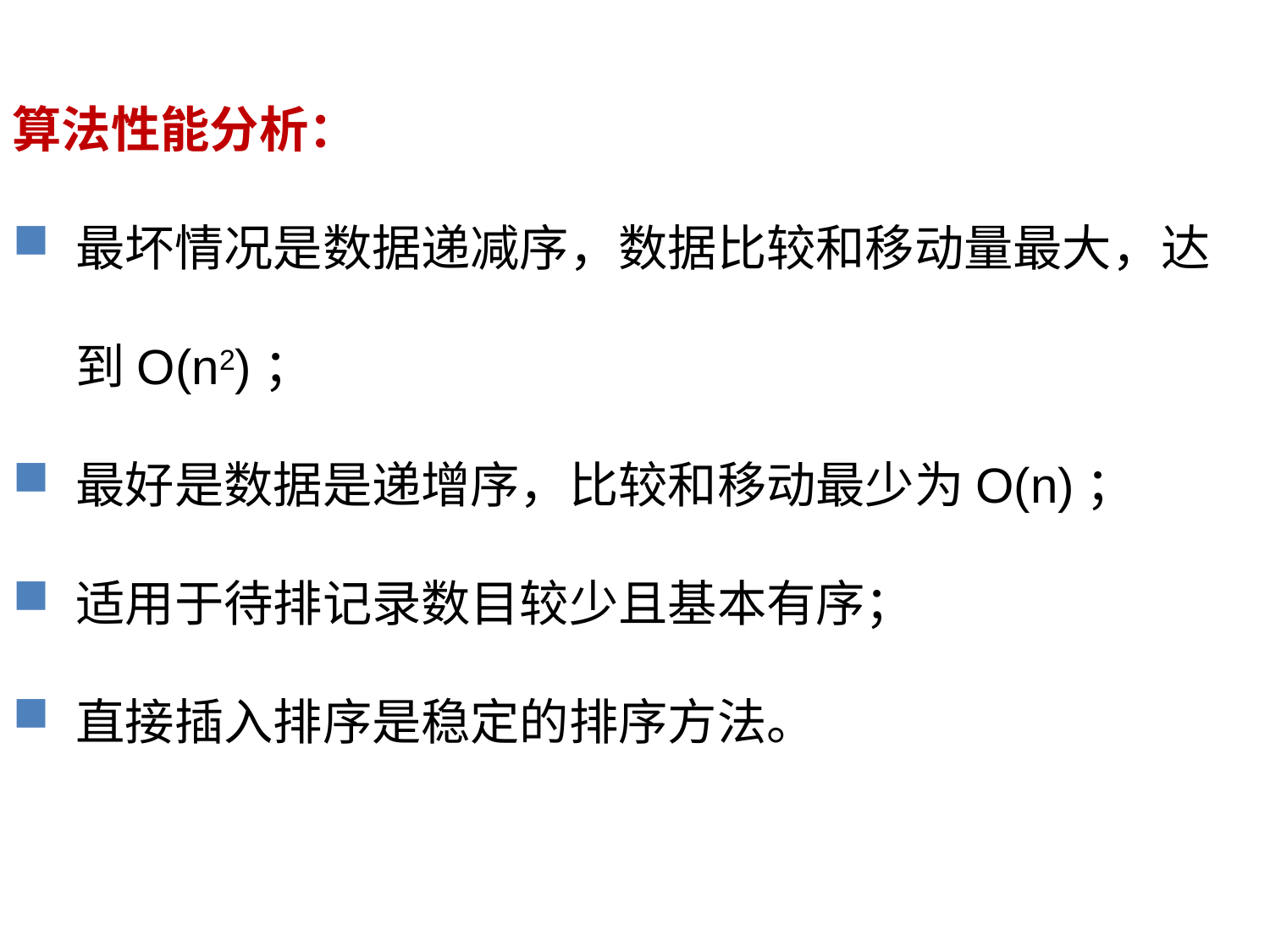

算法性能分析：
最坏情况是数据递减序，数据比较和移动量最大，达到O(n2)；
最好是数据是递增序，比较和移动最少为O(n)；
适用于待排记录数目较少且基本有序；
直接插入排序是稳定的排序方法。